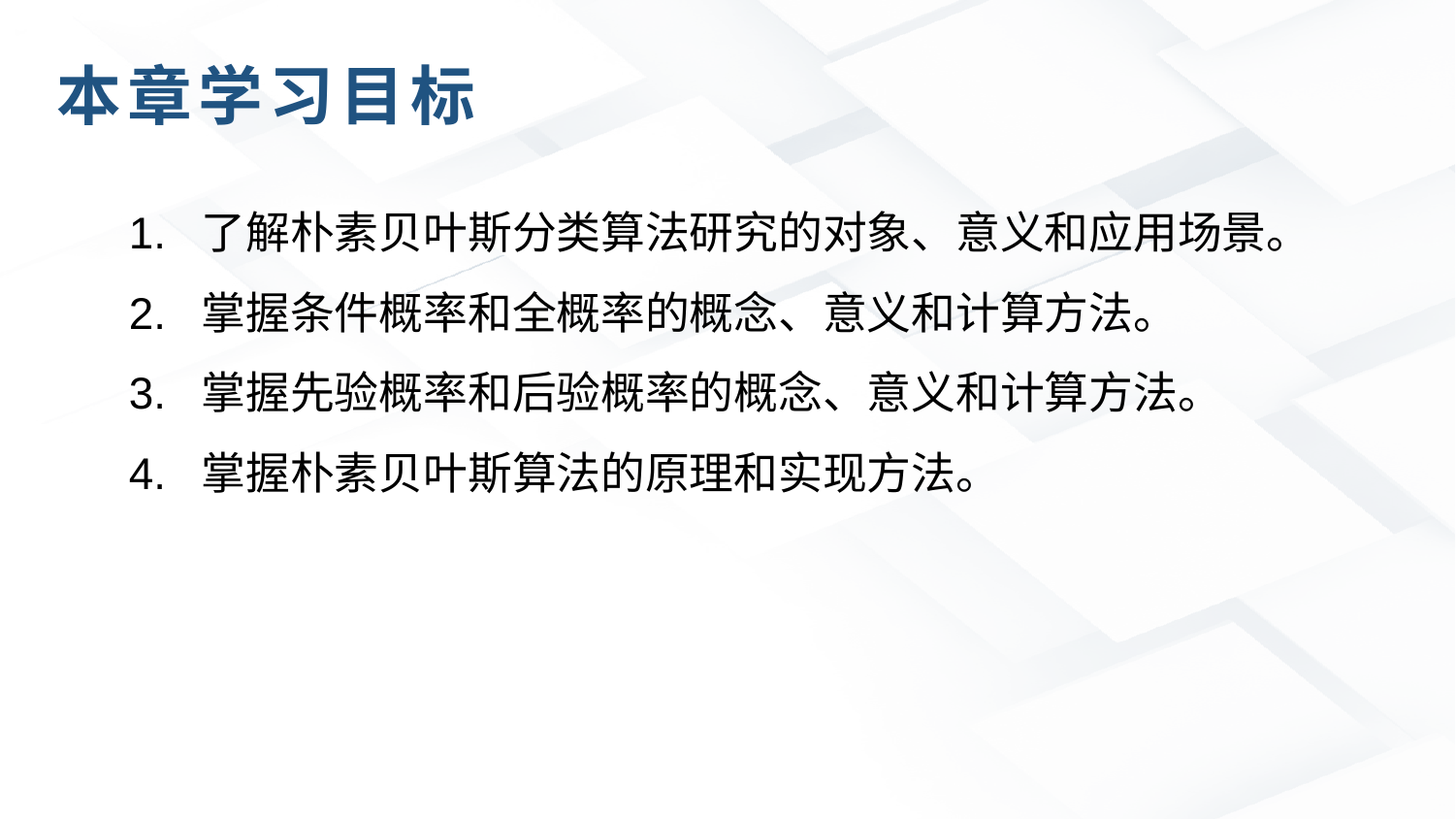

本章学习目标
了解朴素贝叶斯分类算法研究的对象、意义和应用场景。
掌握条件概率和全概率的概念、意义和计算方法。
掌握先验概率和后验概率的概念、意义和计算方法。
掌握朴素贝叶斯算法的原理和实现方法。